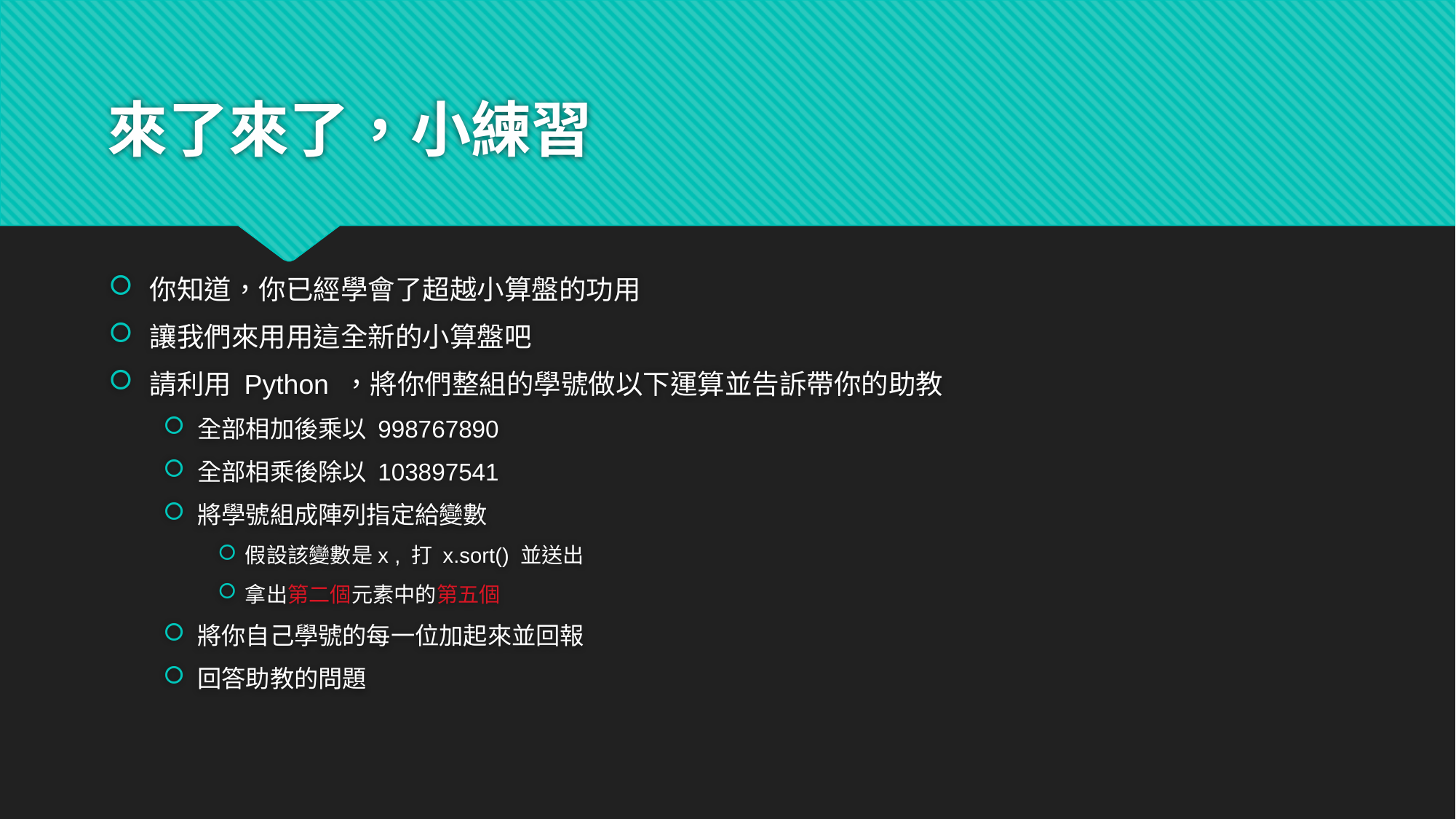

# 來了來了，小練習
你知道，你已經學會了超越小算盤的功用
讓我們來用用這全新的小算盤吧
請利用 Python ，將你們整組的學號做以下運算並告訴帶你的助教
全部相加後乘以 998767890
全部相乘後除以 103897541
將學號組成陣列指定給變數
假設該變數是x , 打 x.sort() 並送出
拿出第二個元素中的第五個
將你自己學號的每一位加起來並回報
回答助教的問題